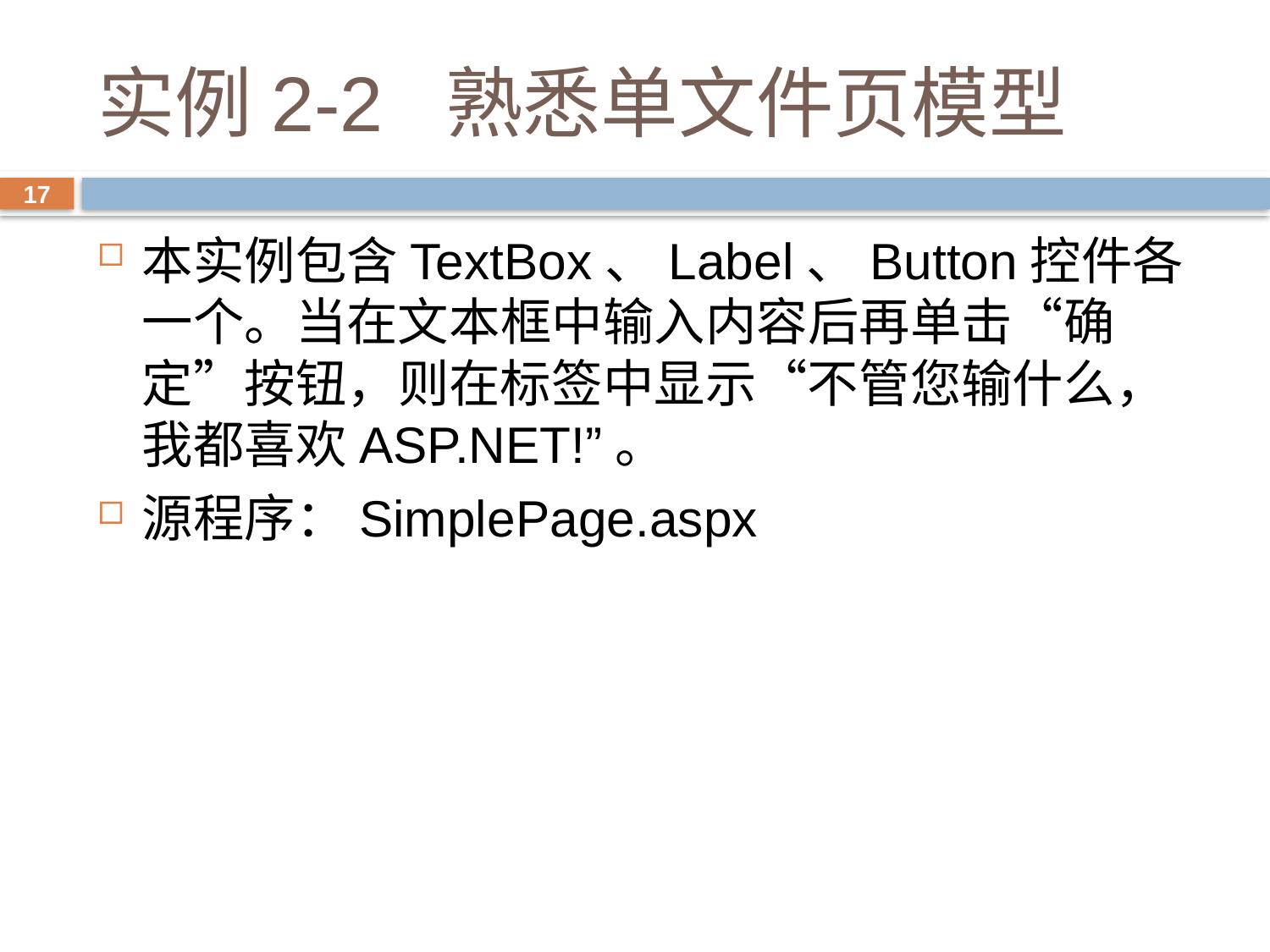

# 实例2-2  熟悉单文件页模型
17
本实例包含TextBox、Label、Button控件各一个。当在文本框中输入内容后再单击“确定”按钮，则在标签中显示“不管您输什么，我都喜欢ASP.NET!”。
源程序：SimplePage.aspx